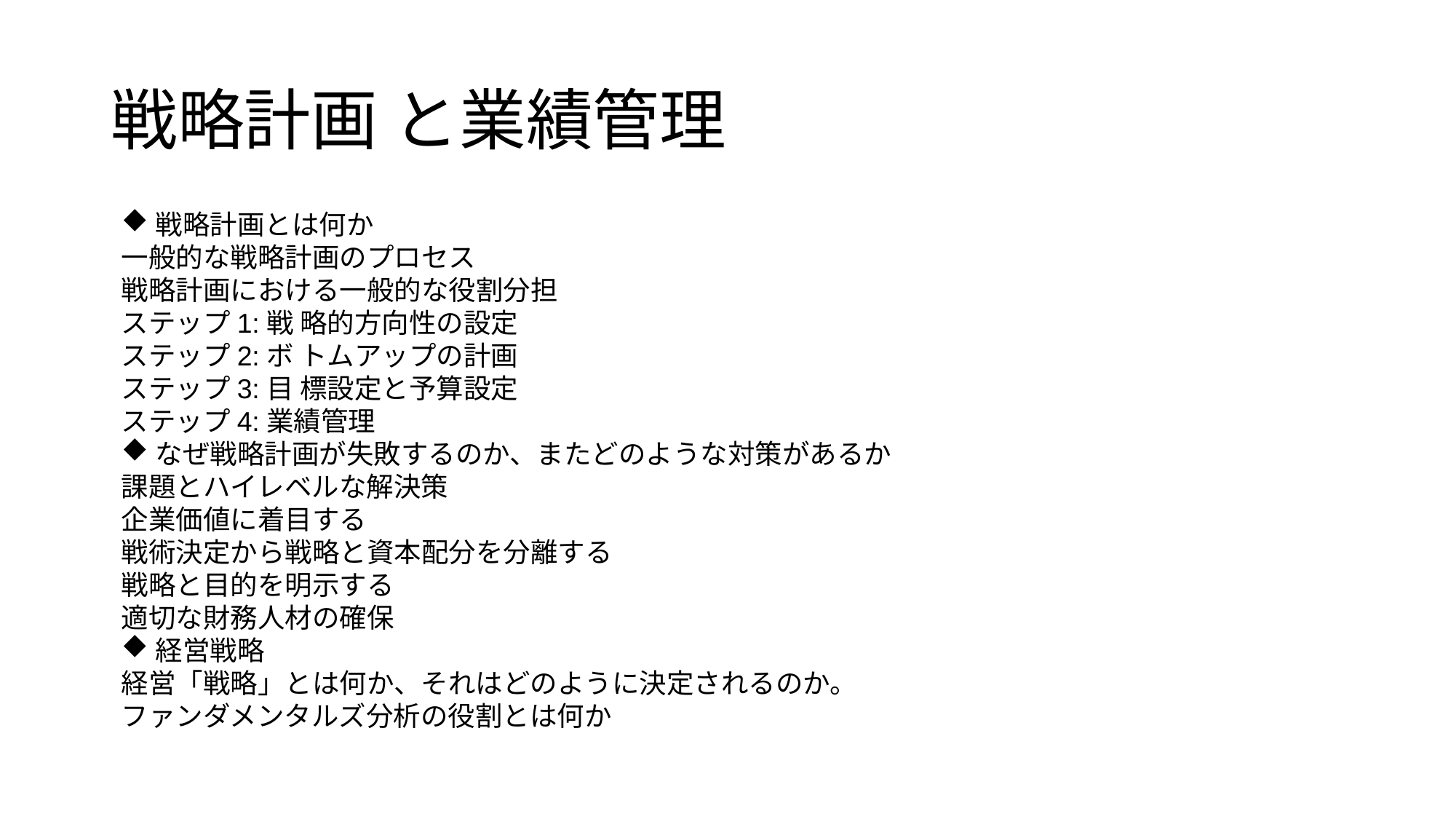

# 戦略計画 と業績管理
戦略計画とは何か
一般的な戦略計画のプロセス
戦略計画における一般的な役割分担
ステップ1:戦 略的方向性の設定
ステップ2:ボ トムアップの計画
ステップ3:目 標設定と予算設定
ステップ4:業績管理
なぜ戦略計画が失敗するのか、またどのような対策があるか
課題とハイレベルな解決策
企業価値に着目する
戦術決定から戦略と資本配分を分離する
戦略と目的を明示する
適切な財務人材の確保
経営戦略
経営「戦略」とは何か、それはどのように決定されるのか。
ファンダメンタルズ分析の役割とは何か